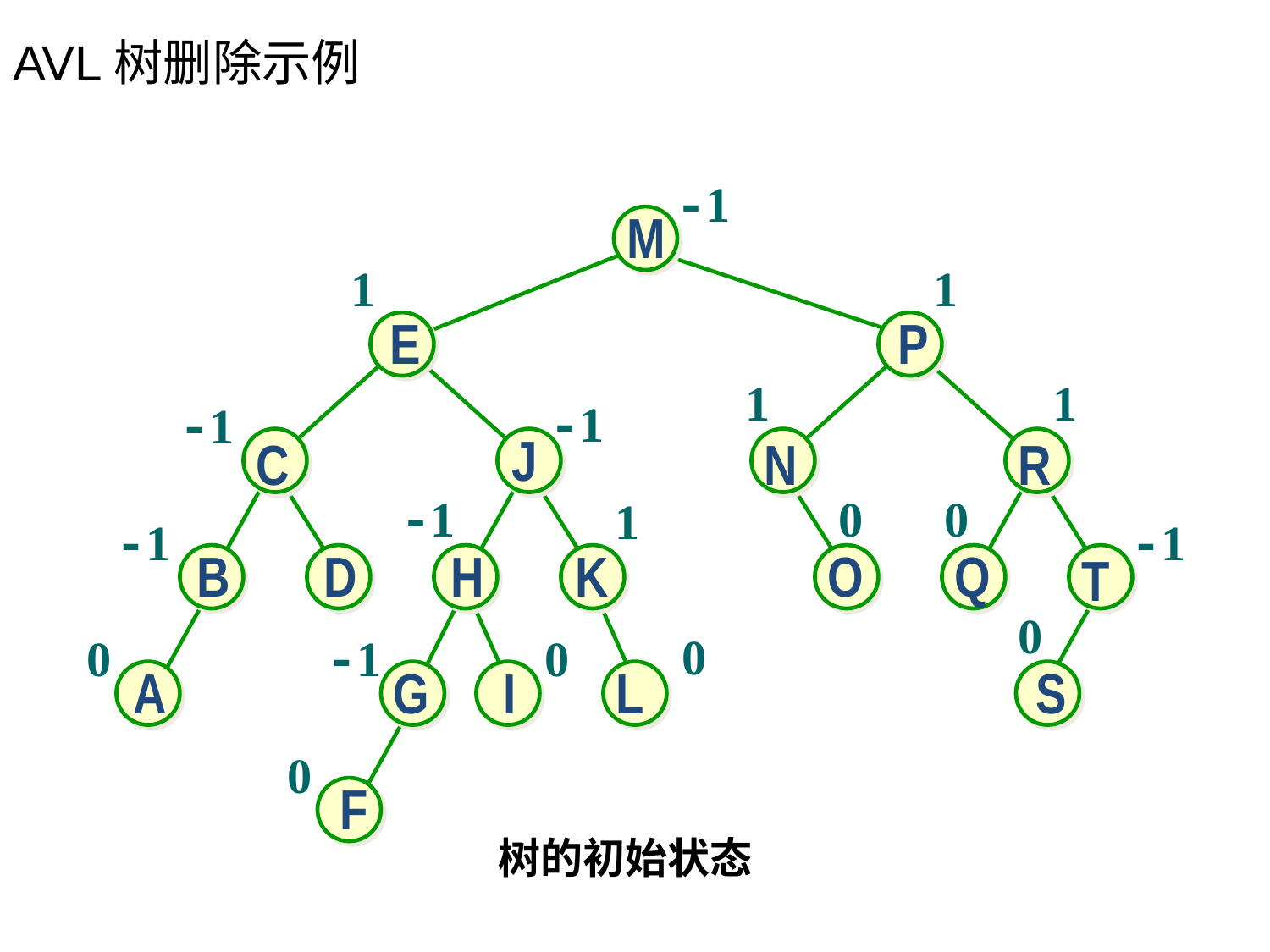

# AVL树删除示例
-1
M

1
1
E
P

1

1
-1
-1
J
C
N
R

-1

0
0

1
-1
-1
B
D
H
K
O
Q
T

0
0
0
-1
0
A
G
I
L
S

0
F

树的初始状态